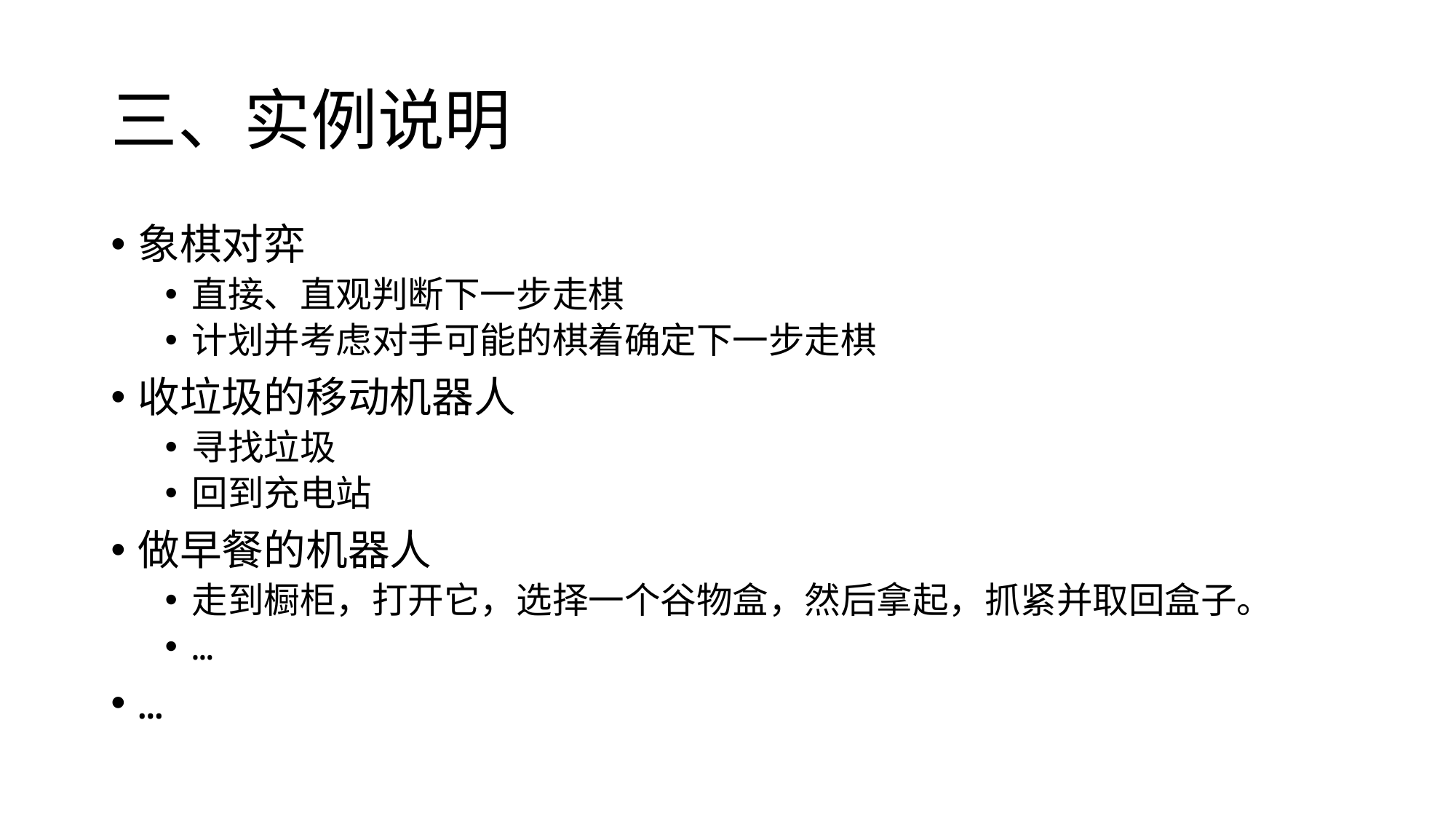

# 三、实例说明
象棋对弈
直接、直观判断下一步走棋
计划并考虑对手可能的棋着确定下一步走棋
收垃圾的移动机器人
寻找垃圾
回到充电站
做早餐的机器人
走到橱柜，打开它，选择一个谷物盒，然后拿起，抓紧并取回盒子。
…
…